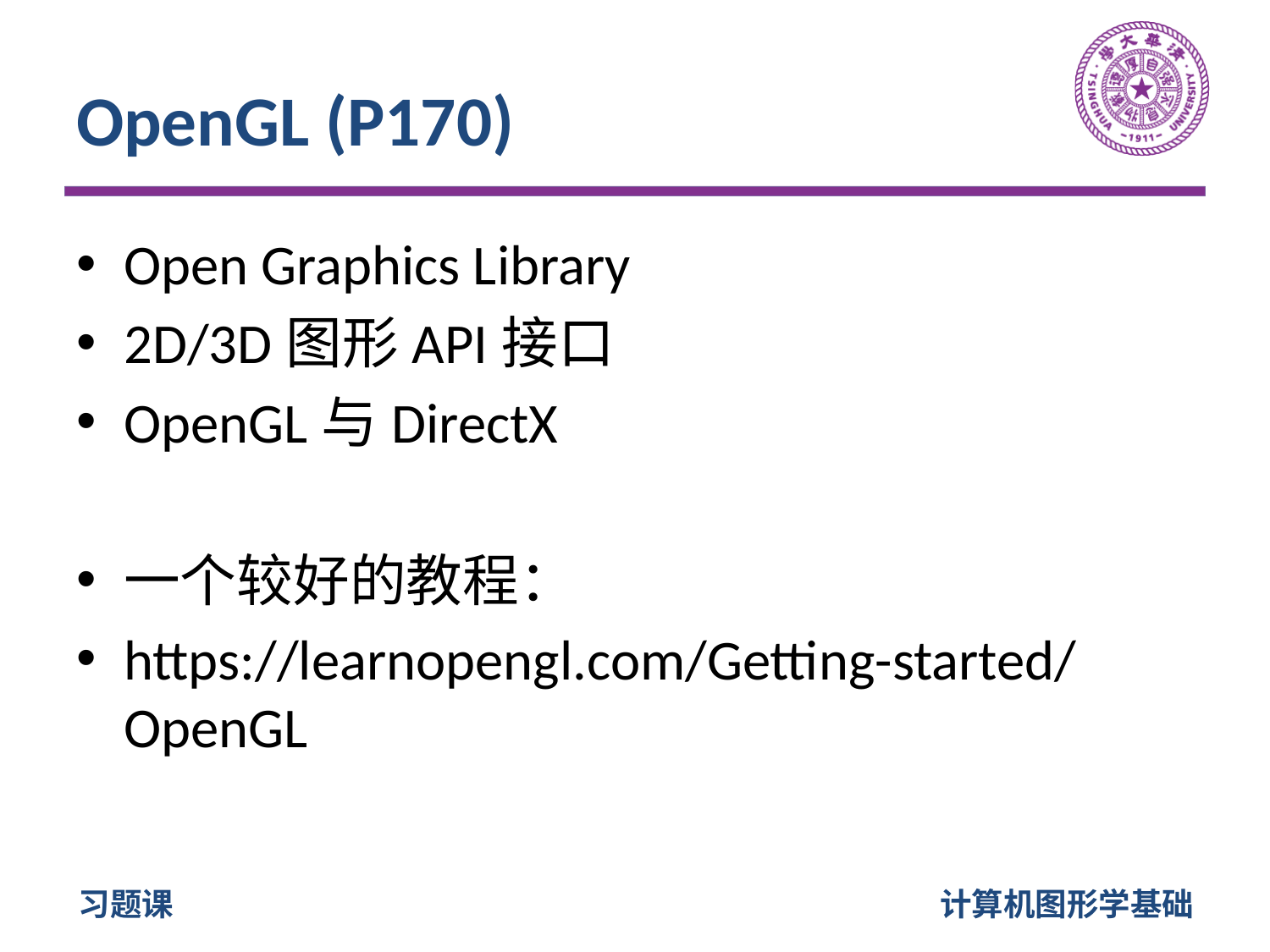

# OpenGL (P170)
Open Graphics Library
2D/3D图形API接口
OpenGL与DirectX

一个较好的教程：
https://learnopengl.com/Getting-started/OpenGL